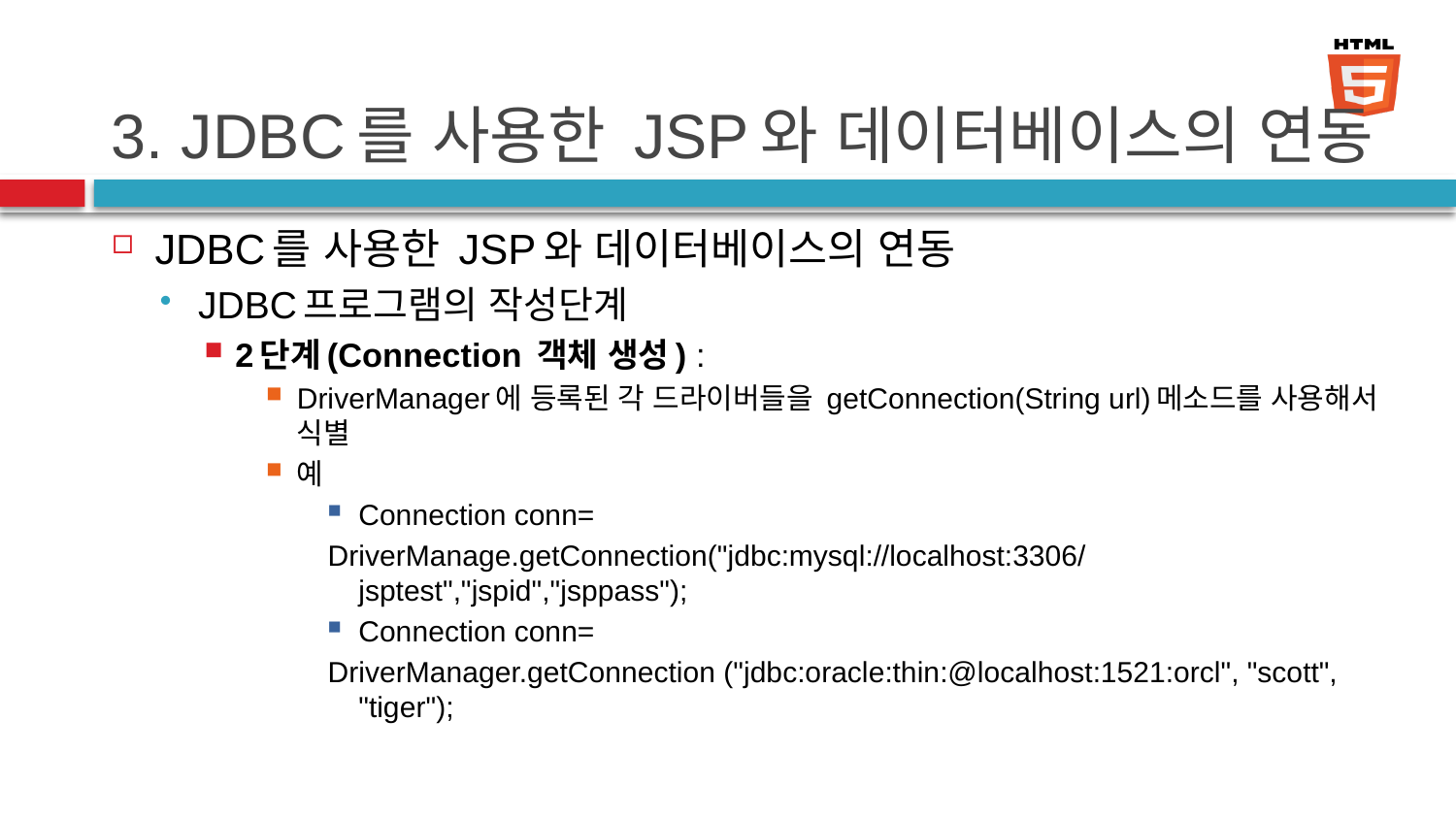

# 3. JDBC를 사용한 JSP와 데이터베이스의 연동
JDBC를 사용한 JSP와 데이터베이스의 연동
JDBC프로그램의 작성단계
2단계(Connection 객체 생성) :
DriverManager에 등록된 각 드라이버들을 getConnection(String url)메소드를 사용해서 식별
예
Connection conn=
DriverManage.getConnection("jdbc:mysql://localhost:3306/jsptest","jspid","jsppass");
Connection conn=
DriverManager.getConnection ("jdbc:oracle:thin:@localhost:1521:orcl", "scott", "tiger");